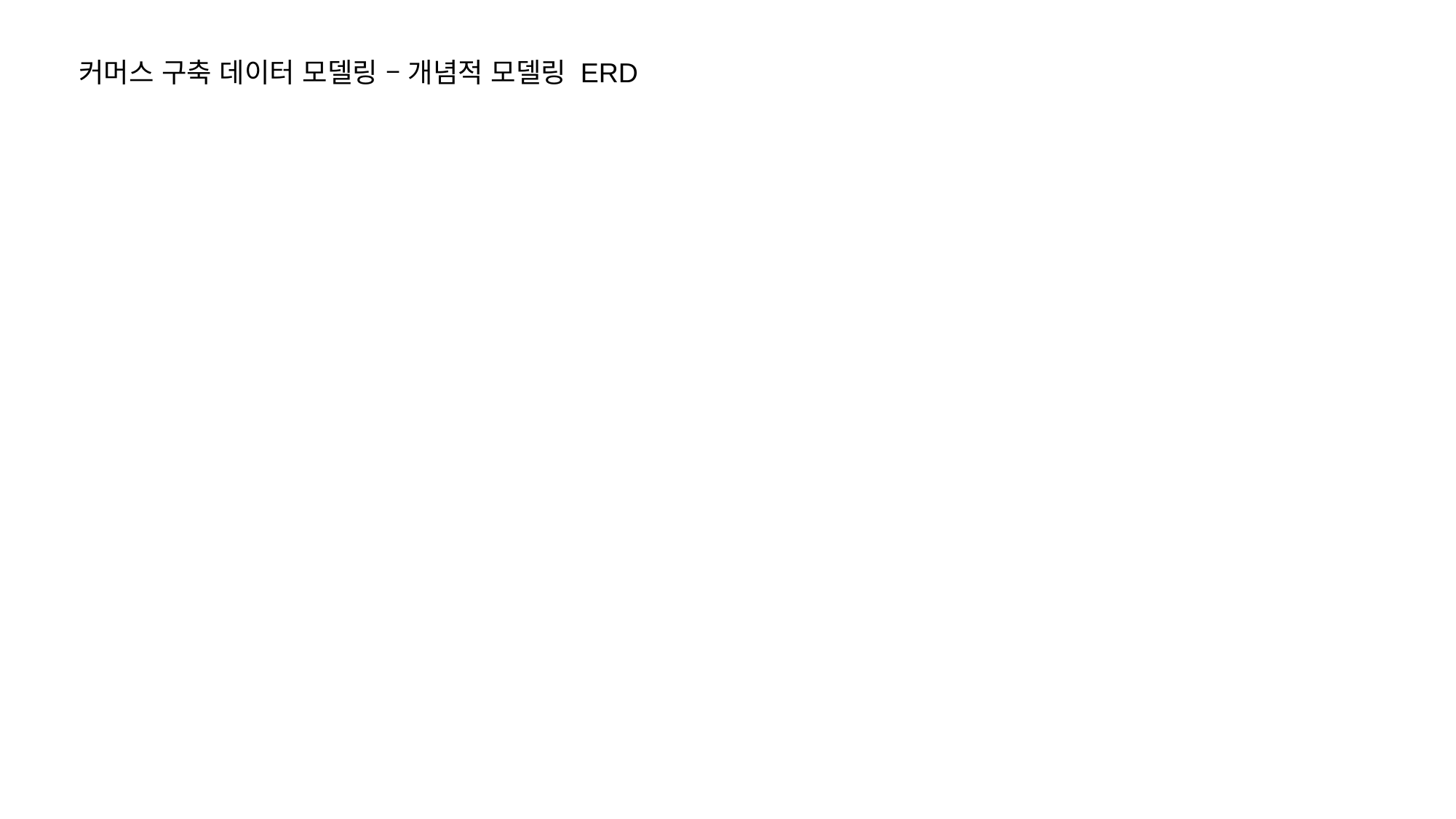

커머스 구축 데이터 모델링 – 개념적 모델링 ERD